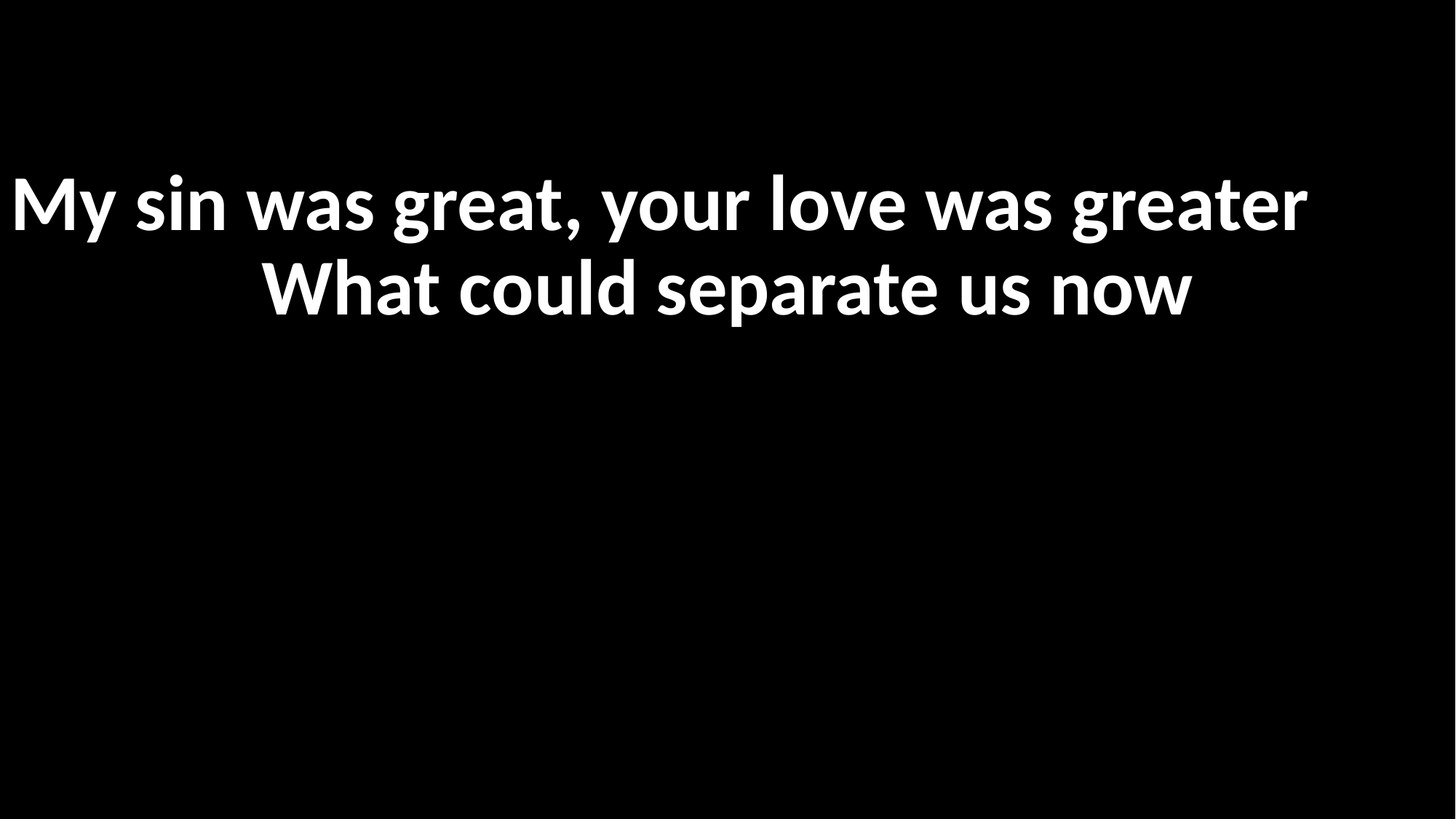

My sin was great, your love was greater
What could separate us now
천국에 가득한 새 노래
온 땅 가득 울리네